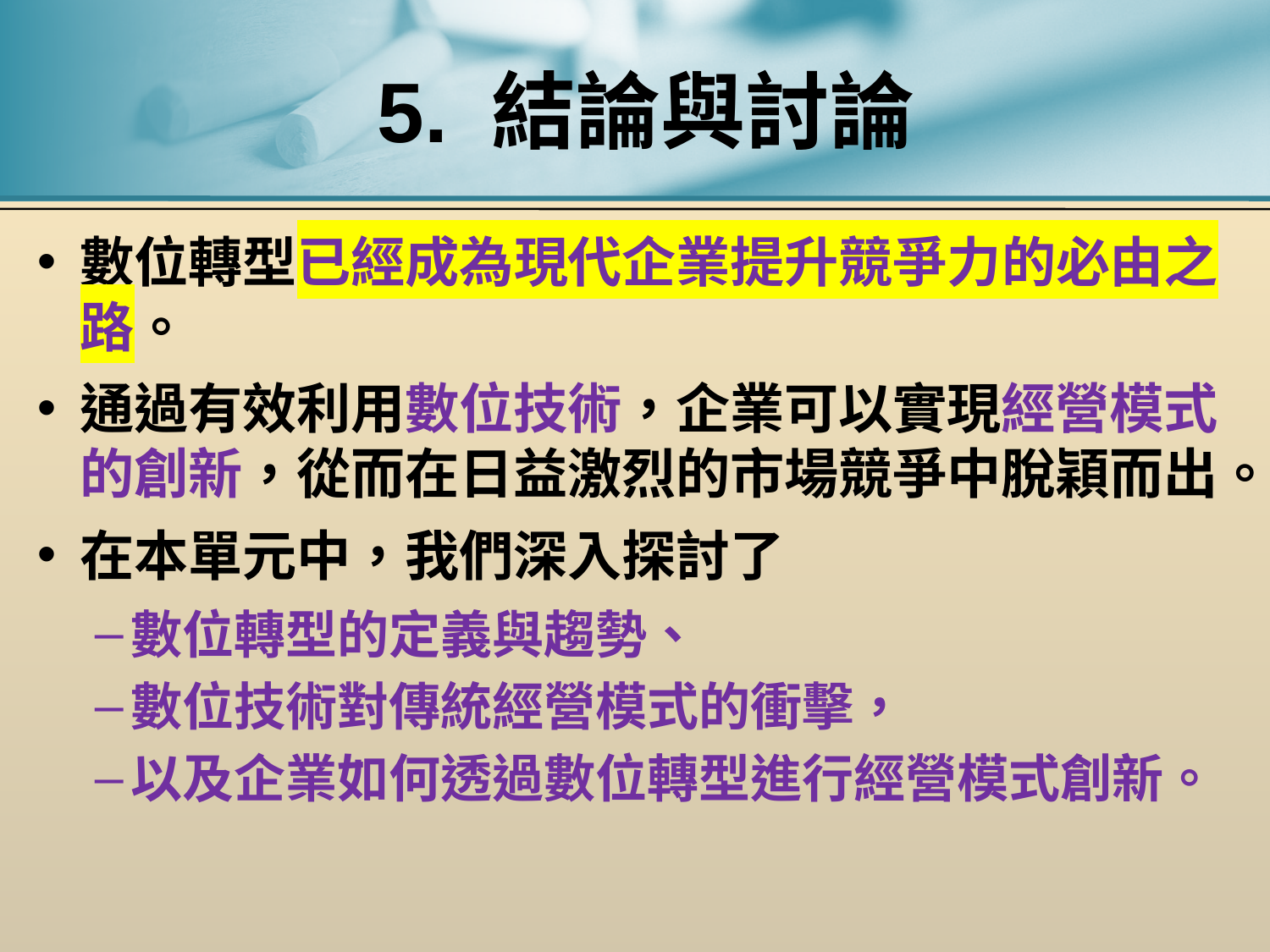

# 5. 結論與討論
數位轉型已經成為現代企業提升競爭力的必由之路。
通過有效利用數位技術，企業可以實現經營模式的創新，從而在日益激烈的市場競爭中脫穎而出。
在本單元中，我們深入探討了
數位轉型的定義與趨勢、
數位技術對傳統經營模式的衝擊，
以及企業如何透過數位轉型進行經營模式創新。